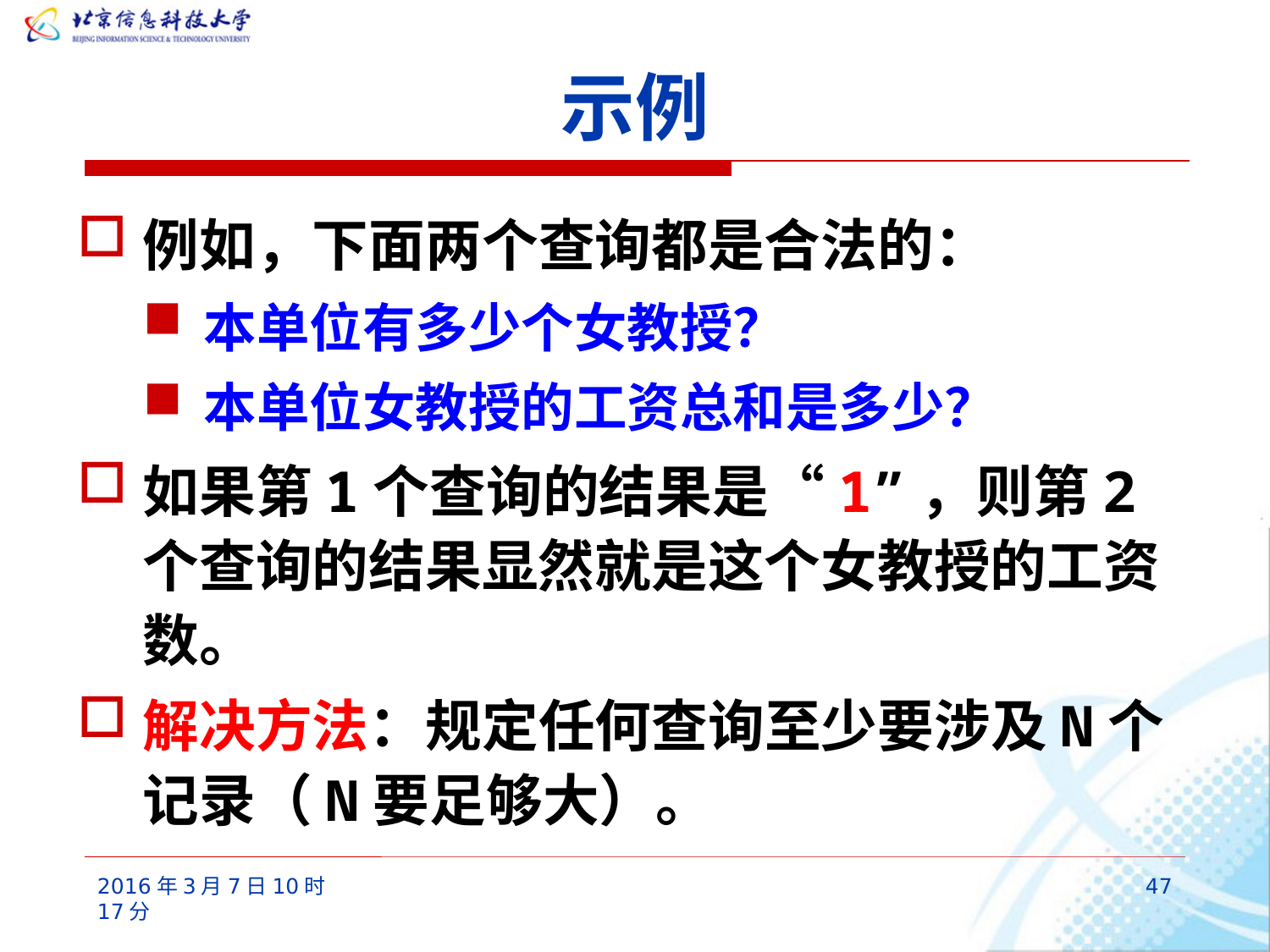

# 示例
例如，下面两个查询都是合法的：
本单位有多少个女教授？
本单位女教授的工资总和是多少？
如果第1个查询的结果是“1”，则第2个查询的结果显然就是这个女教授的工资数。
解决方法：规定任何查询至少要涉及N个记录（N要足够大）。
2016年3月7日10时17分
47